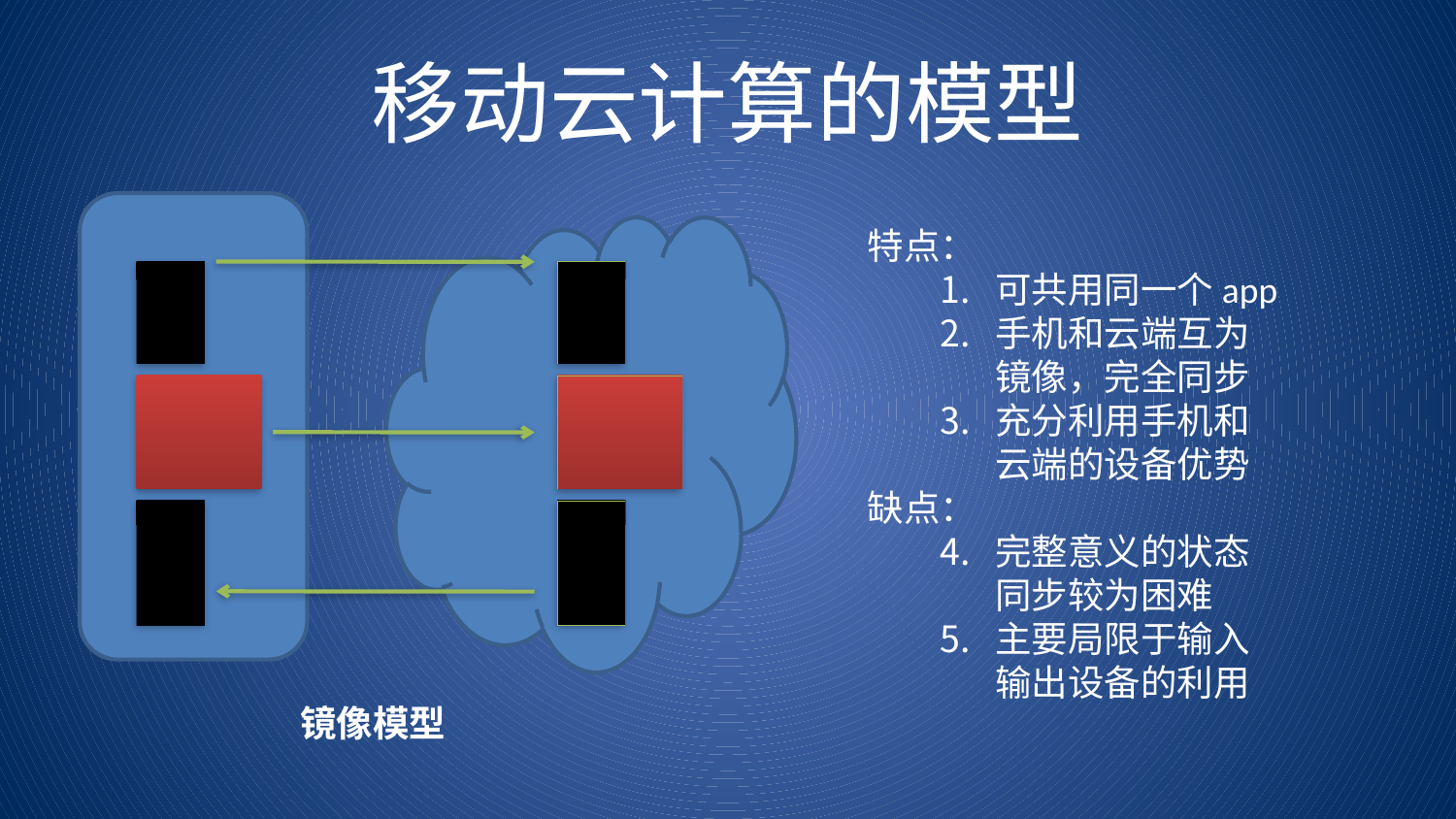

# 移动云计算的模型

特点：
可共用同一个app
手机和云端互为镜像，完全同步
充分利用手机和云端的设备优势
缺点：
完整意义的状态同步较为困难
主要局限于输入输出设备的利用

镜像模型